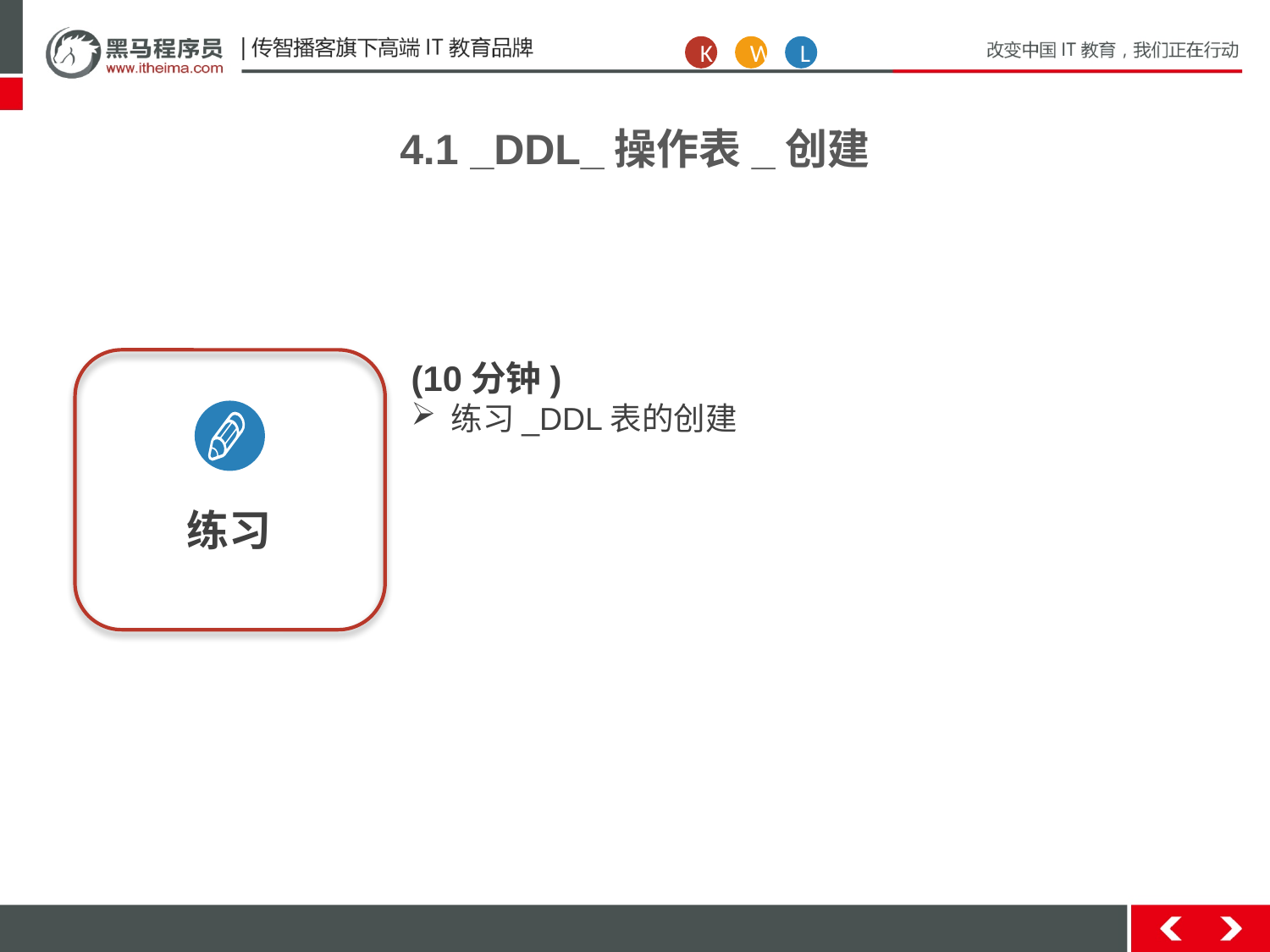

K
W
L
4.1 _DDL_操作表_创建

练习
(10分钟)
练习_DDL表的创建